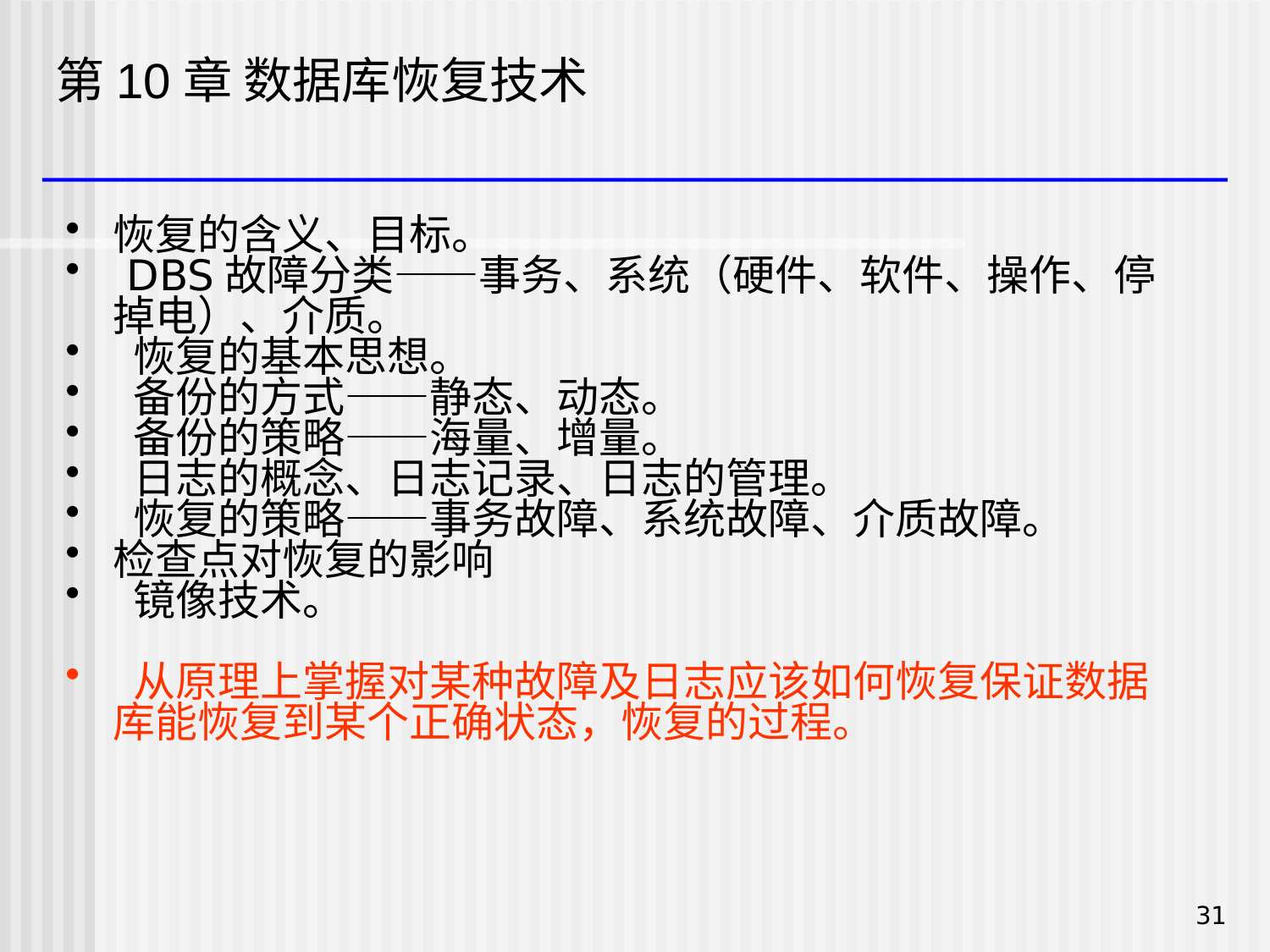

# 第10章 数据库恢复技术

恢复的含义、目标。
 DBS故障分类——事务、系统（硬件、软件、操作、停掉电）、介质。
 恢复的基本思想。
 备份的方式——静态、动态。
 备份的策略——海量、增量。
 日志的概念、日志记录、日志的管理。
 恢复的策略——事务故障、系统故障、介质故障。
检查点对恢复的影响
 镜像技术。

 从原理上掌握对某种故障及日志应该如何恢复保证数据库能恢复到某个正确状态，恢复的过程。
31